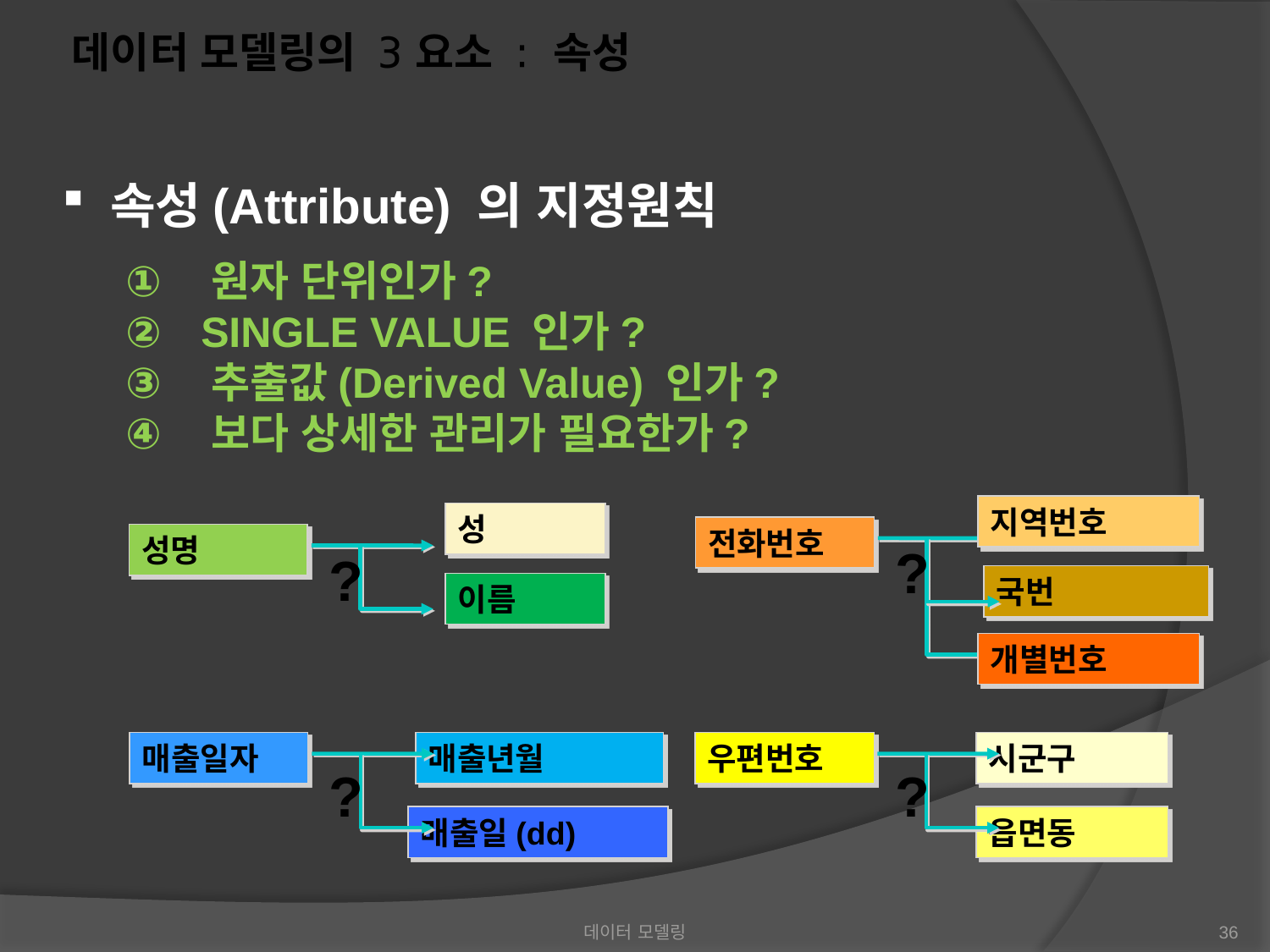

데이터 모델링의 3요소 : 속성
 속성(Attribute) 의 지정원칙
 원자 단위인가?
 SINGLE VALUE 인가?
 추출값(Derived Value) 인가?
 보다 상세한 관리가 필요한가?
지역번호
전화번호
?

국번

개별번호
성
성명
?

이름
매출일자
매출년월

?
매출일(dd)
우편번호
시군구

?
읍면동
데이터 모델링
36